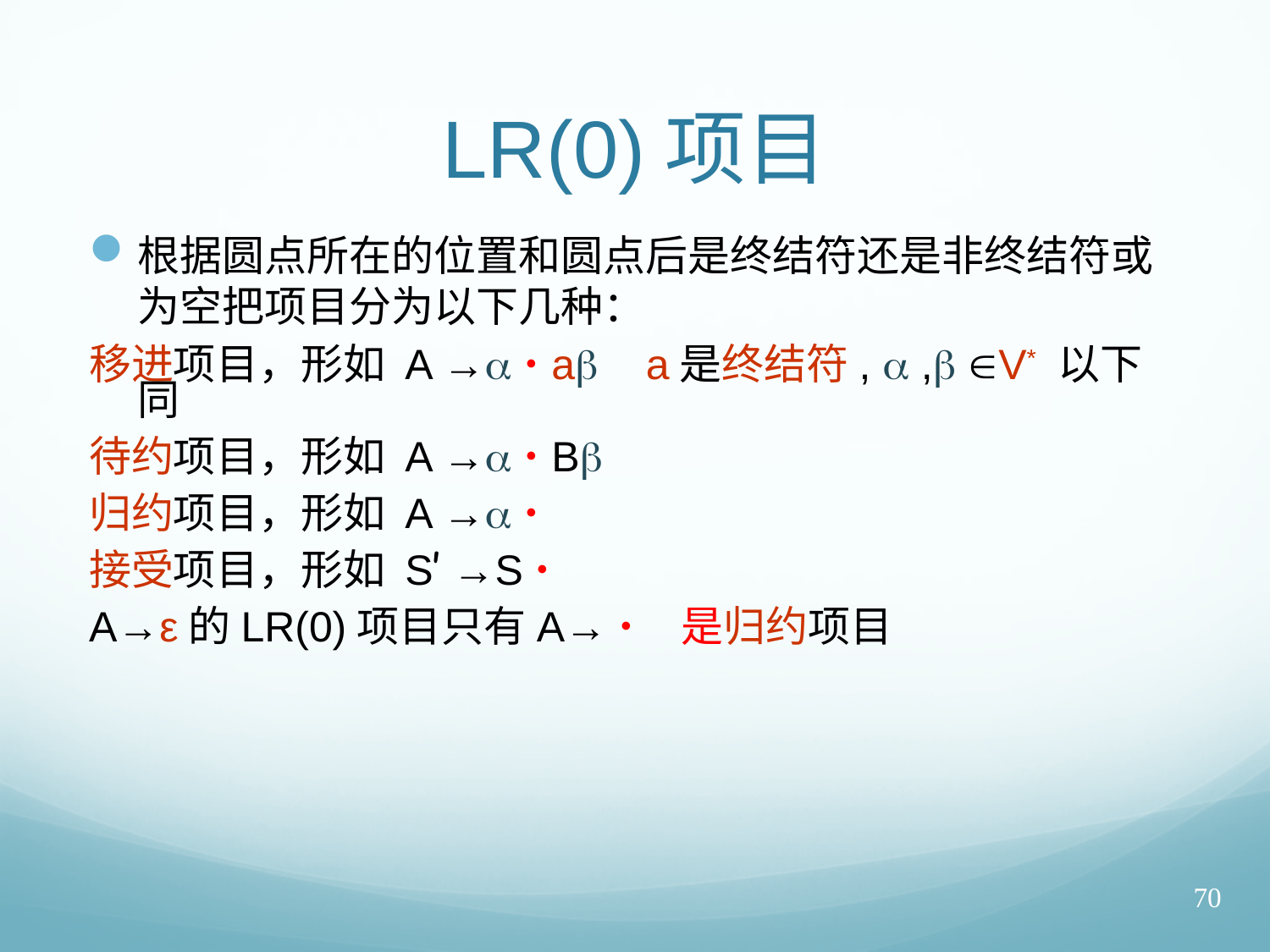

# LR(0)项目
根据圆点所在的位置和圆点后是终结符还是非终结符或为空把项目分为以下几种：
移进项目，形如 A →α • aβ    a是终结符, α ,β ∈V* 以下同
待约项目，形如 A →α • Bβ
归约项目，形如 A →α •
接受项目，形如 S’ →S •
A→ε的LR(0)项目只有A→ •   是归约项目
70